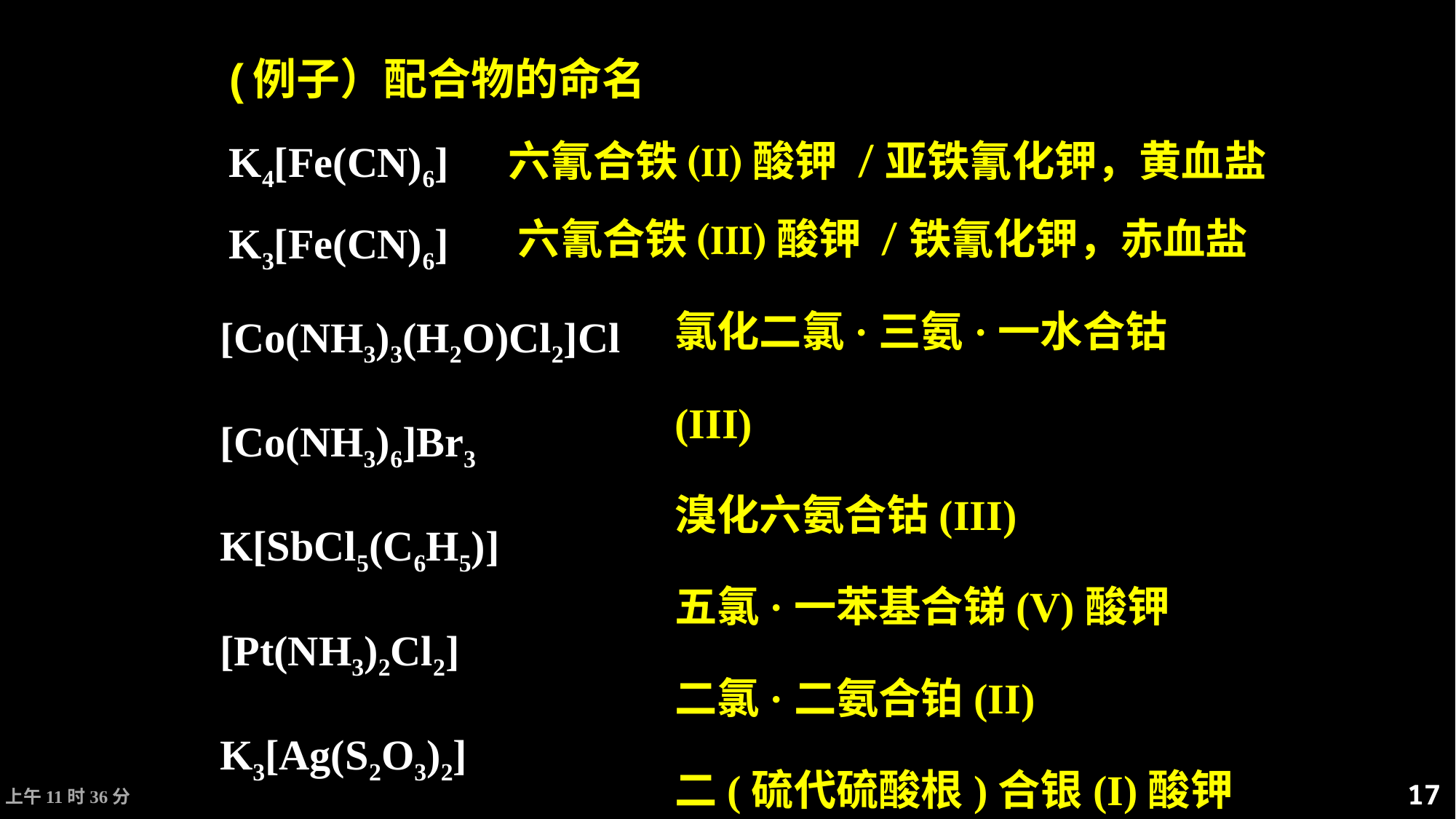

# (例子）配合物的命名
六氰合铁(II)酸钾 /亚铁氰化钾，黄血盐
K4[Fe(CN)6]
六氰合铁(III)酸钾 /铁氰化钾，赤血盐
K3[Fe(CN)6]
[Co(NH3)3(H2O)Cl2]Cl
[Co(NH3)6]Br3
K[SbCl5(C6H5)]
[Pt(NH3)2Cl2]
K3[Ag(S2O3)2]
氯化二氯·三氨·一水合钴(III)
溴化六氨合钴(III)
五氯·一苯基合锑(V)酸钾
二氯·二氨合铂(II)
二(硫代硫酸根)合银(I)酸钾
上午11时36分
17